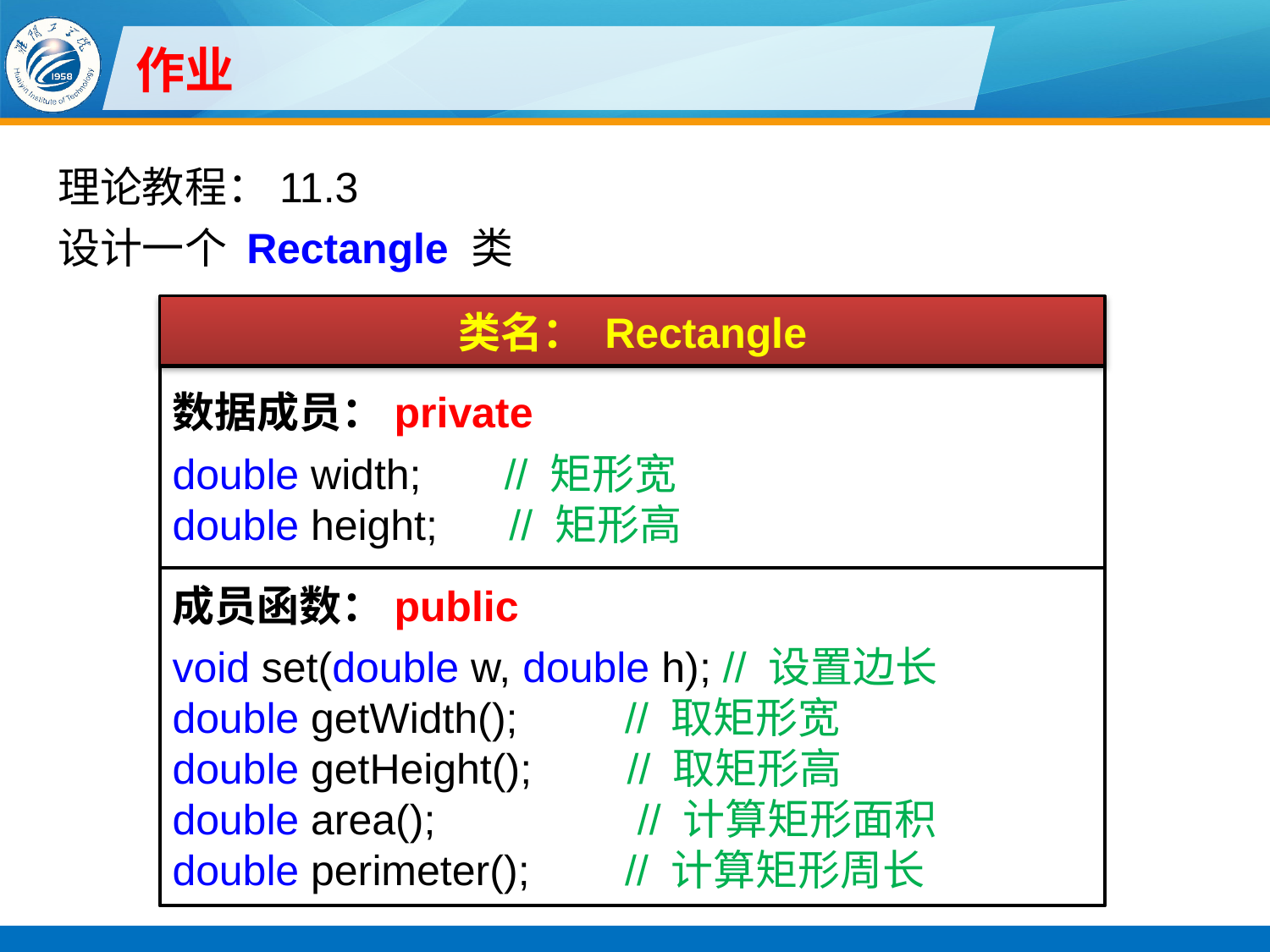

# 作业
理论教程：11.3
设计一个 Rectangle 类
类名： Rectangle
数据成员：private
double width;       // 矩形宽
double height;      // 矩形高
成员函数：public
void set(double w, double h); // 设置边长
double getWidth();         // 取矩形宽
double getHeight();        // 取矩形高
double area();                 // 计算矩形面积
double perimeter();        // 计算矩形周长